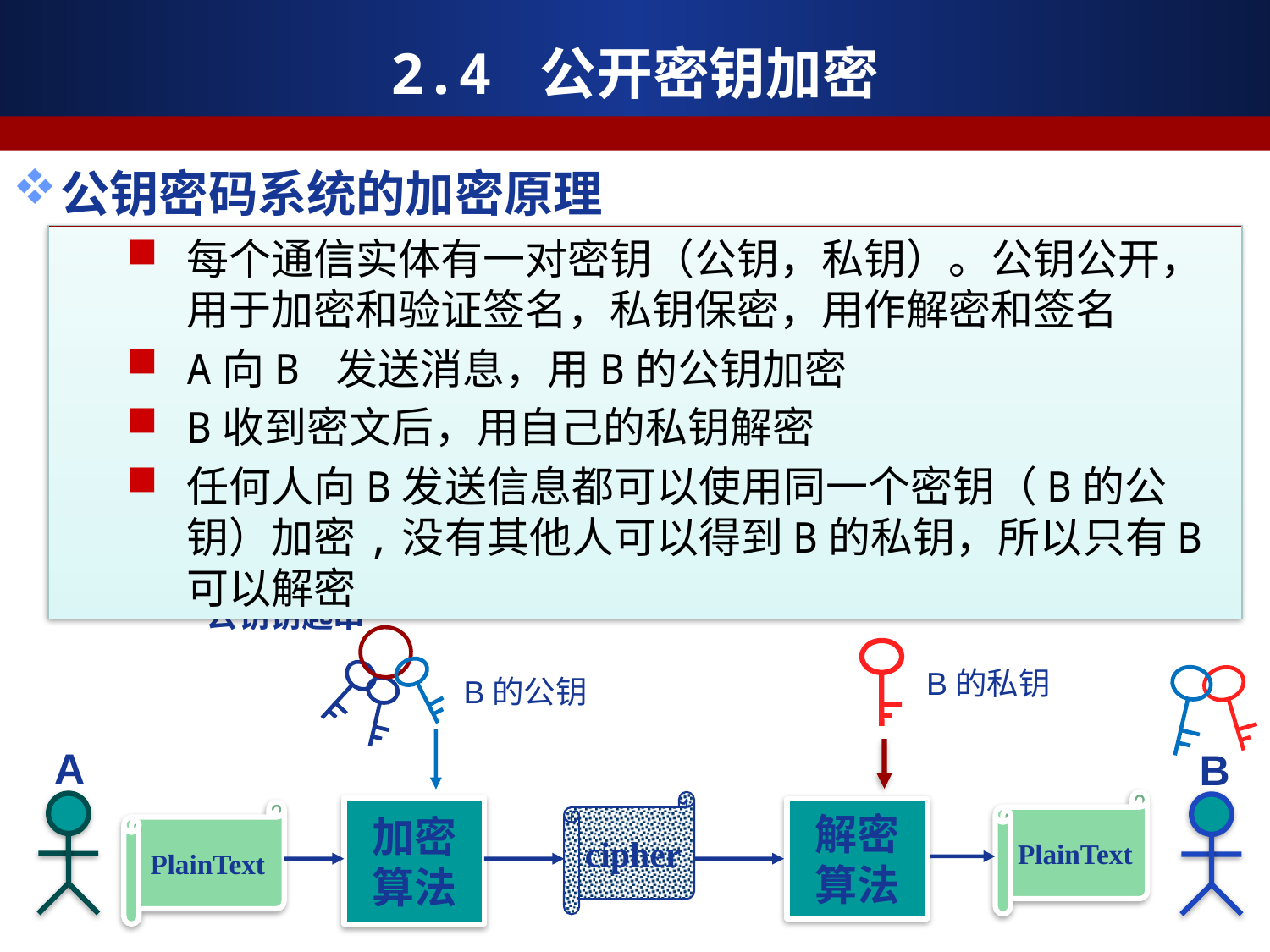

2.4 公开密钥加密
公钥密码系统的加密原理

每个通信实体有一对密钥（公钥，私钥）。公钥公开，用于加密和验证签名，私钥保密，用作解密和签名
A向B 发送消息，用B的公钥加密
B收到密文后，用自己的私钥解密
任何人向B发送信息都可以使用同一个密钥（B的公钥）加密,没有其他人可以得到B的私钥，所以只有B可以解密
公钥钥匙串

B的私钥
B的公钥

A
B

PlainText

cipher

加密
算法
解密
算法
PlainText

52